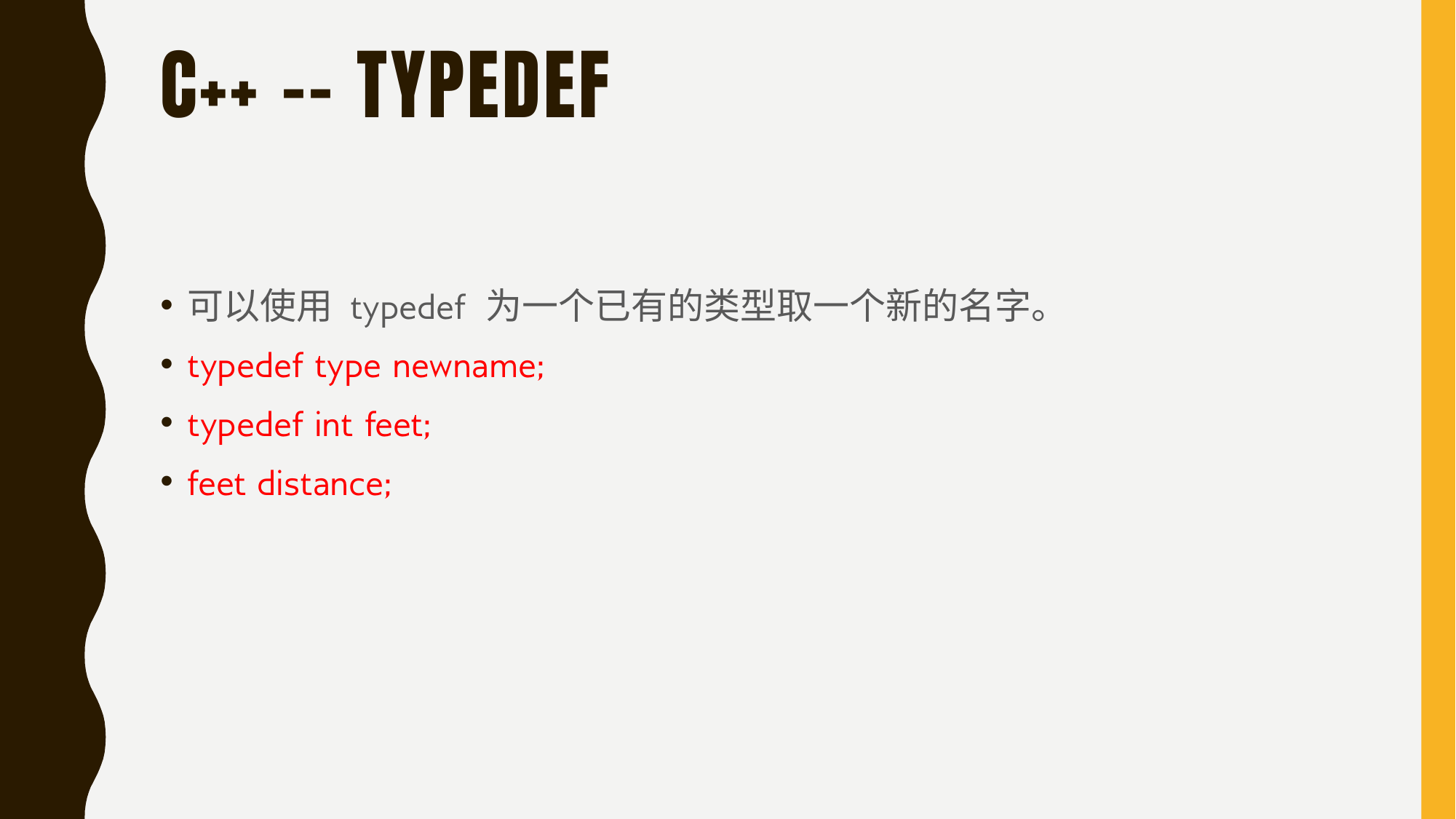

# C++ -- TYPEDEF
可以使用 typedef 为一个已有的类型取一个新的名字。
typedef type newname;
typedef int feet;
feet distance;